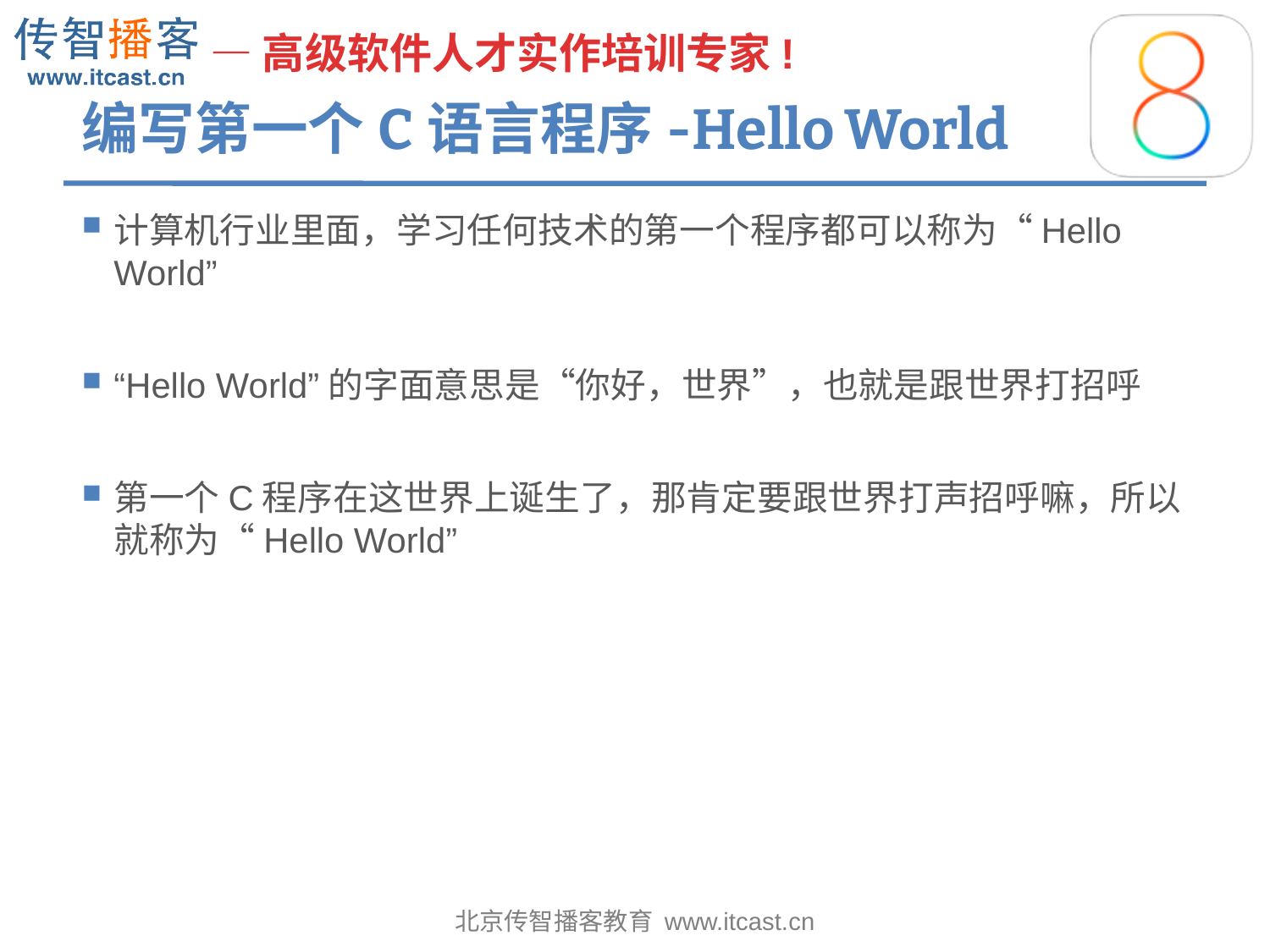

# 编写第一个C语言程序-Hello World
计算机行业里面，学习任何技术的第一个程序都可以称为“Hello World”

“Hello World”的字面意思是“你好，世界”，也就是跟世界打招呼

第一个C程序在这世界上诞生了，那肯定要跟世界打声招呼嘛，所以就称为“Hello World”